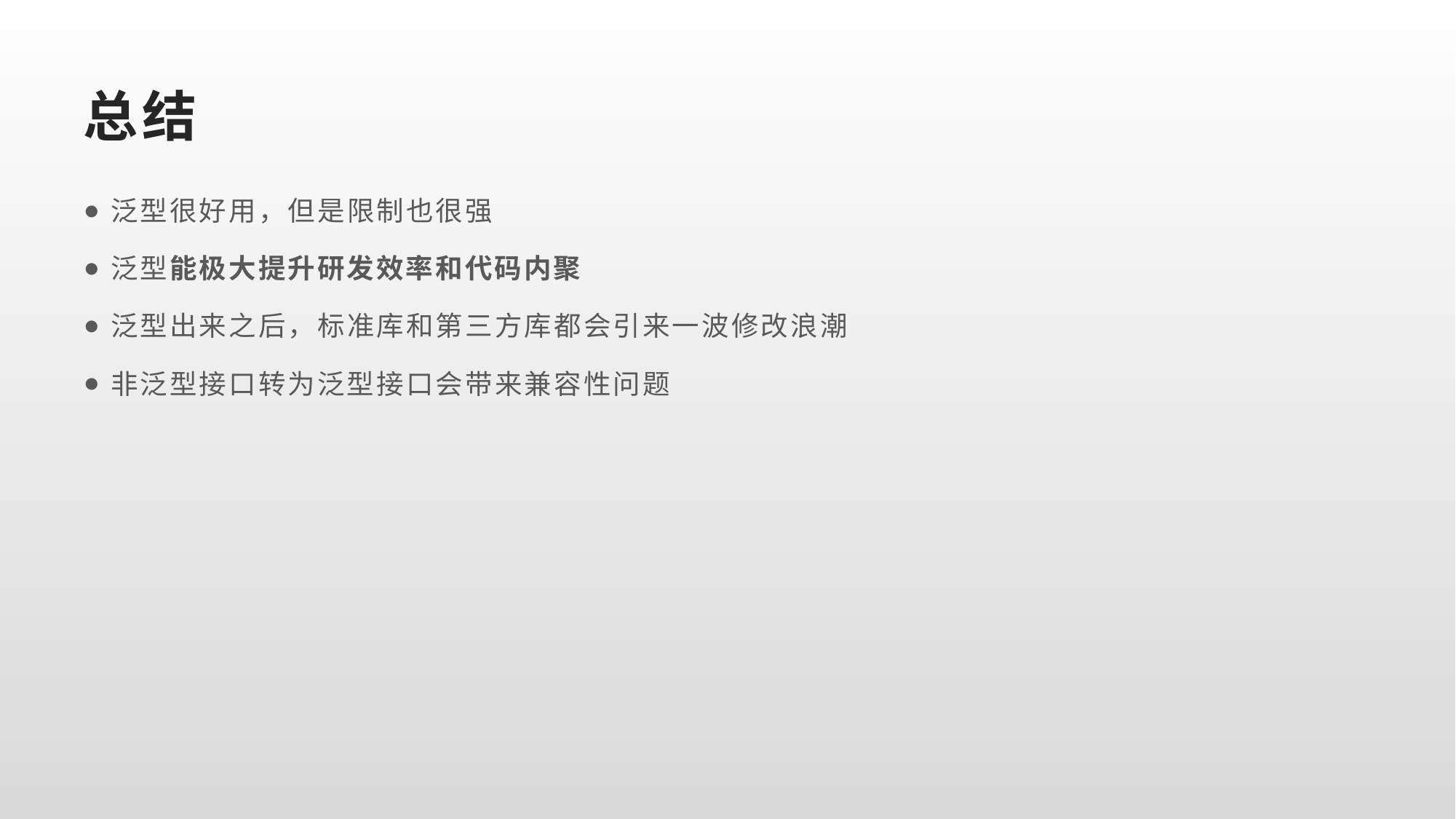

# 总结
泛型很好用，但是限制也很强
泛型能极大提升研发效率和代码内聚
泛型出来之后，标准库和第三方库都会引来一波修改浪潮
非泛型接口转为泛型接口会带来兼容性问题